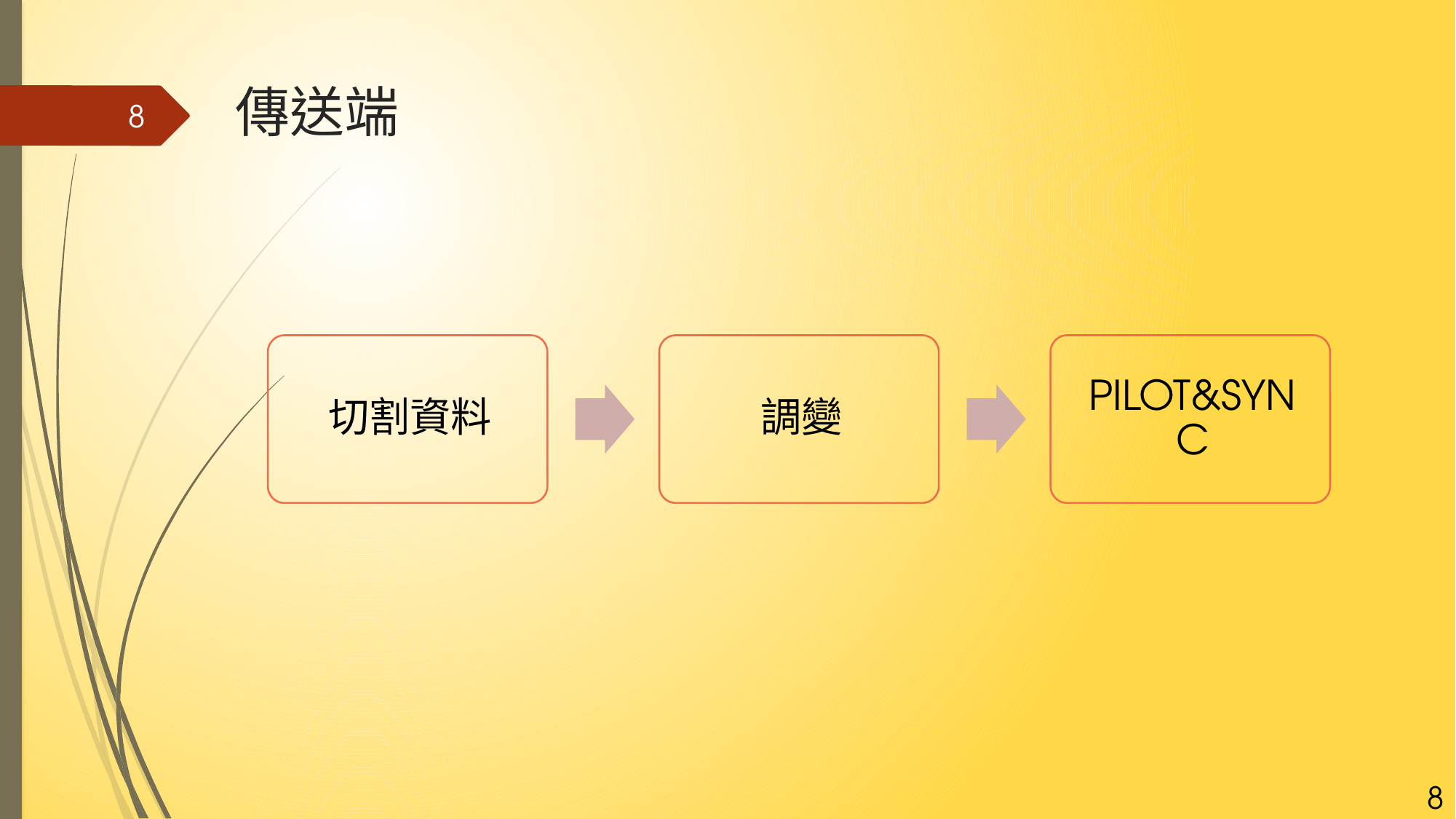

# 傳送端
8
切割資料

調變

PILOT&SYNC
8